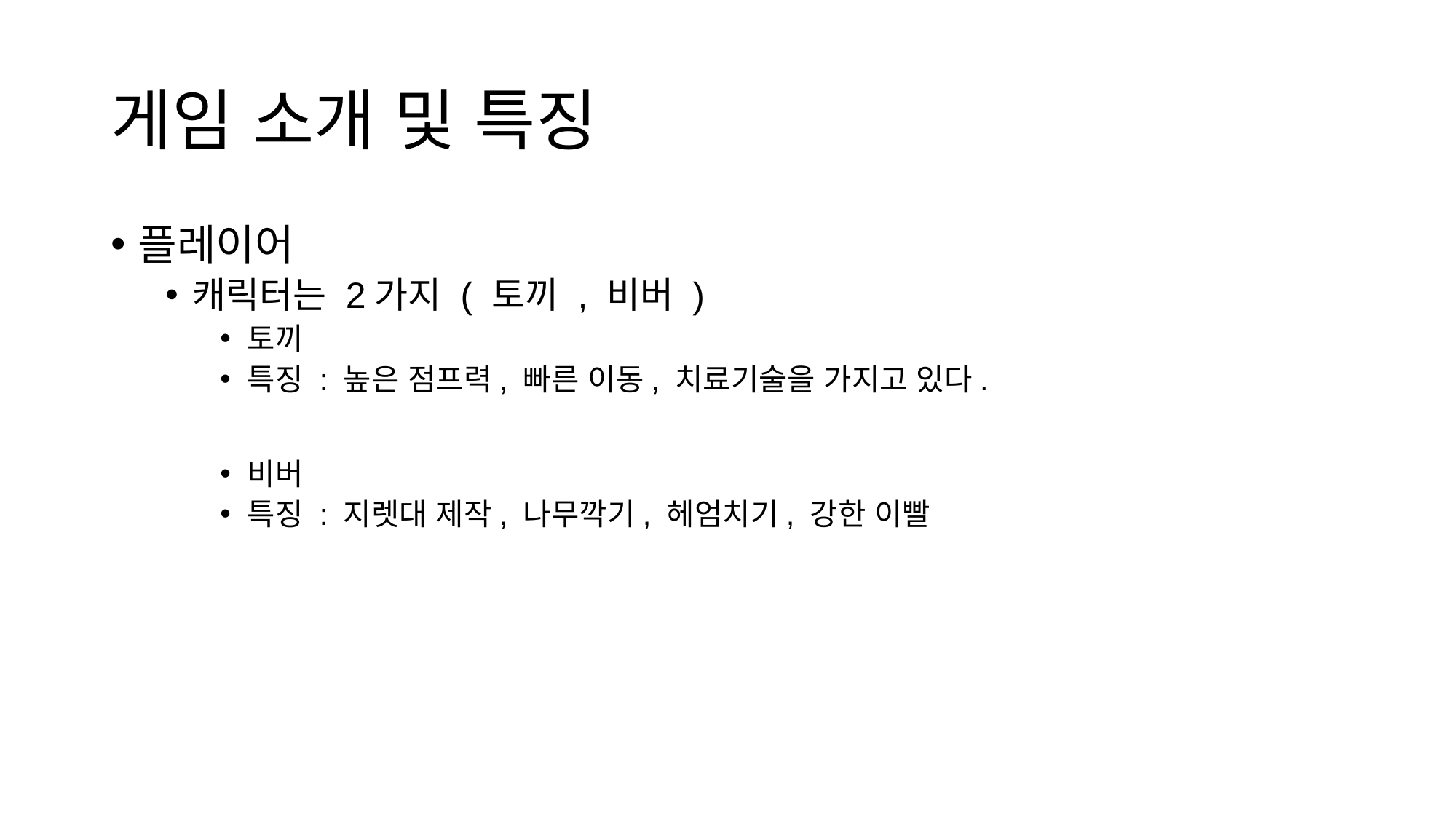

# 게임 소개 및 특징
플레이어
캐릭터는 2가지 ( 토끼 , 비버 )
토끼
특징 : 높은 점프력, 빠른 이동, 치료기술을 가지고 있다.

비버
특징 : 지렛대 제작, 나무깍기, 헤엄치기, 강한 이빨